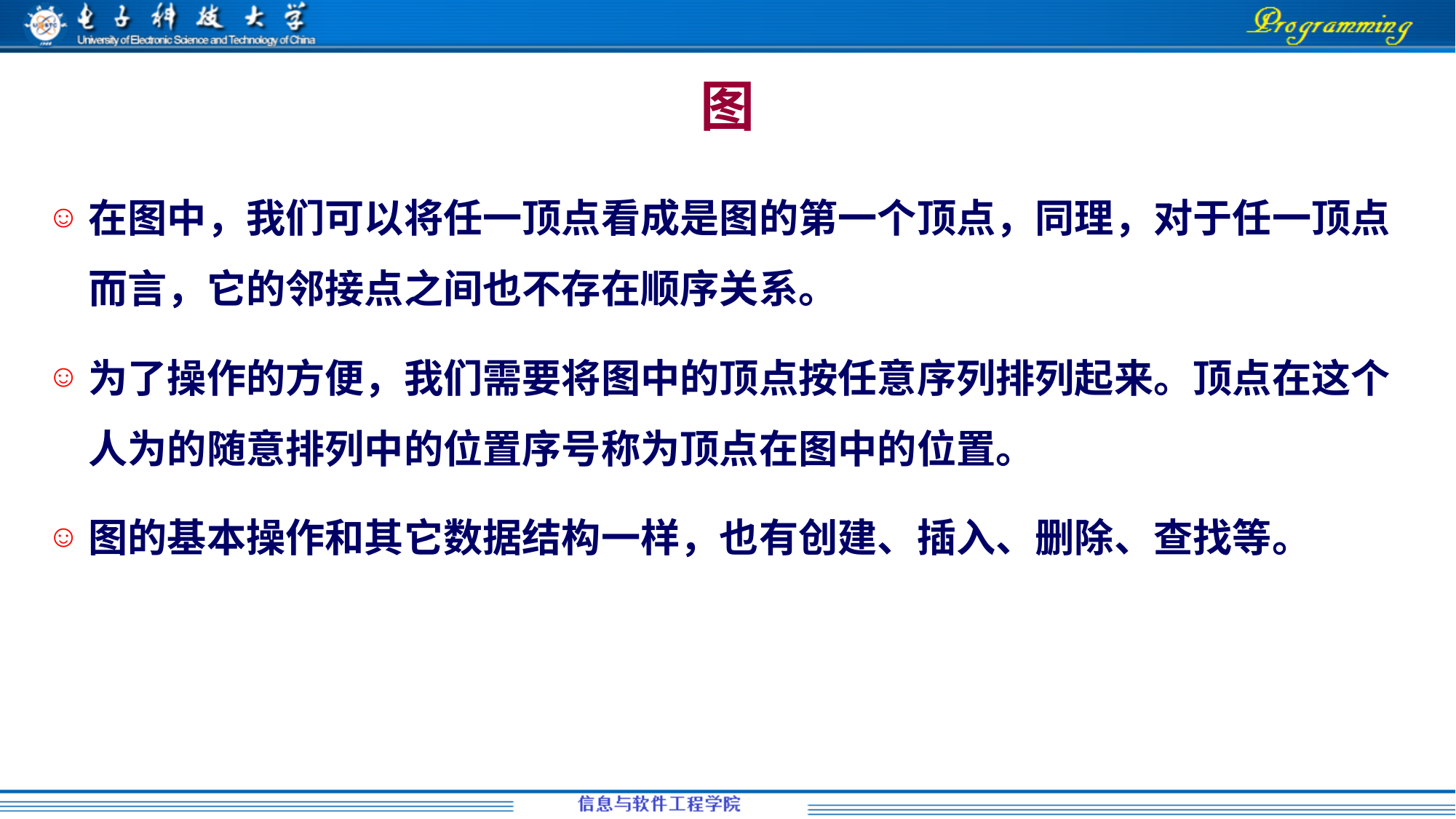

# 图
在图中，我们可以将任一顶点看成是图的第一个顶点，同理，对于任一顶点而言，它的邻接点之间也不存在顺序关系。
为了操作的方便，我们需要将图中的顶点按任意序列排列起来。顶点在这个人为的随意排列中的位置序号称为顶点在图中的位置。
图的基本操作和其它数据结构一样，也有创建、插入、删除、查找等。